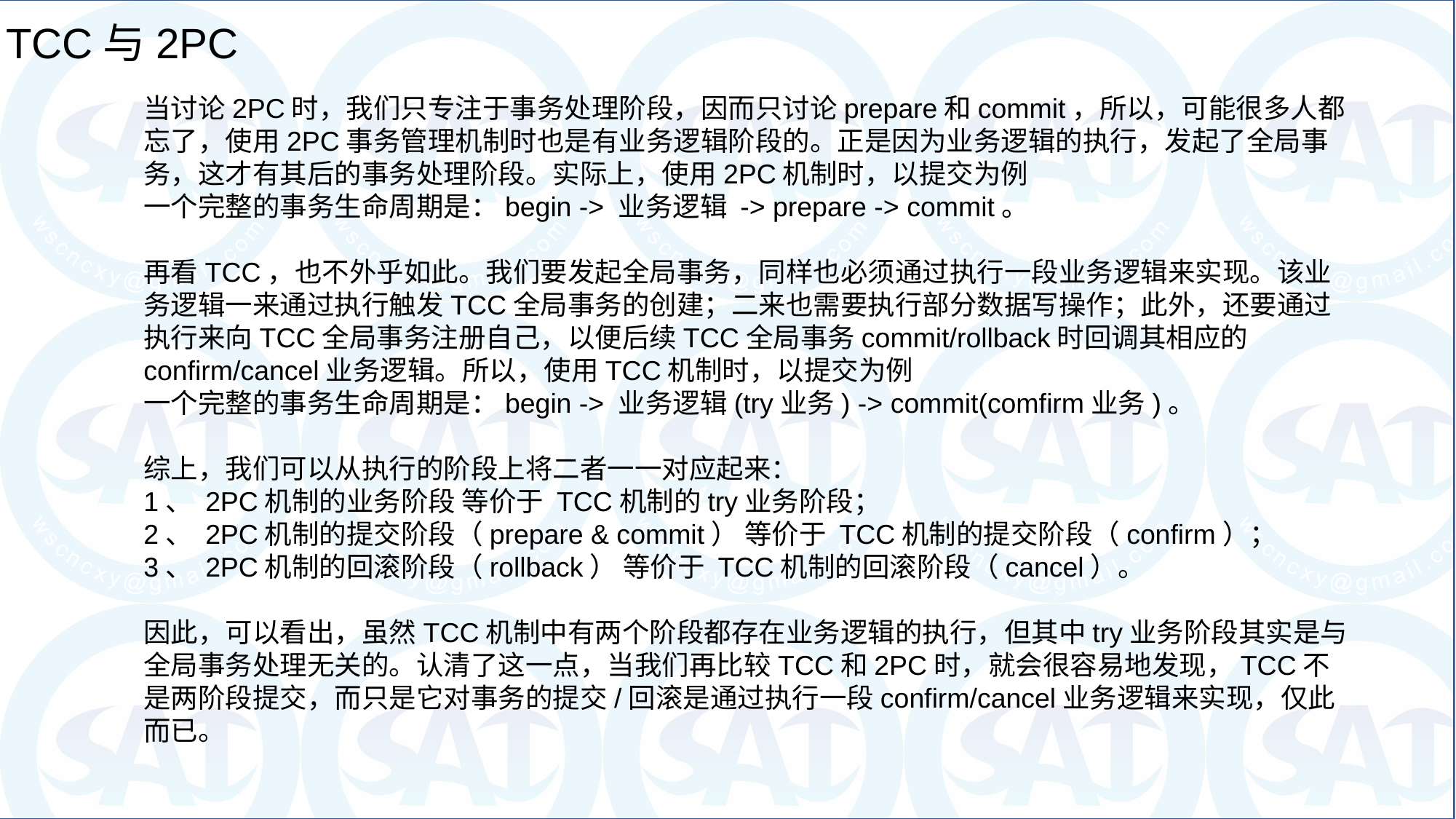

TCC与2PC
当讨论2PC时，我们只专注于事务处理阶段，因而只讨论prepare和commit，所以，可能很多人都忘了，使用2PC事务管理机制时也是有业务逻辑阶段的。正是因为业务逻辑的执行，发起了全局事务，这才有其后的事务处理阶段。实际上，使用2PC机制时，以提交为例
一个完整的事务生命周期是：begin -> 业务逻辑 -> prepare -> commit。

再看TCC，也不外乎如此。我们要发起全局事务，同样也必须通过执行一段业务逻辑来实现。该业务逻辑一来通过执行触发TCC全局事务的创建；二来也需要执行部分数据写操作；此外，还要通过执行来向TCC全局事务注册自己，以便后续TCC全局事务commit/rollback时回调其相应的confirm/cancel业务逻辑。所以，使用TCC机制时，以提交为例
一个完整的事务生命周期是：begin -> 业务逻辑(try业务) -> commit(comfirm业务)。

综上，我们可以从执行的阶段上将二者一一对应起来：
1、 2PC机制的业务阶段 等价于 TCC机制的try业务阶段；
2、 2PC机制的提交阶段（prepare & commit） 等价于 TCC机制的提交阶段（confirm）；
3、 2PC机制的回滚阶段（rollback） 等价于 TCC机制的回滚阶段（cancel）。

因此，可以看出，虽然TCC机制中有两个阶段都存在业务逻辑的执行，但其中try业务阶段其实是与全局事务处理无关的。认清了这一点，当我们再比较TCC和2PC时，就会很容易地发现，TCC不是两阶段提交，而只是它对事务的提交/回滚是通过执行一段confirm/cancel业务逻辑来实现，仅此而已。